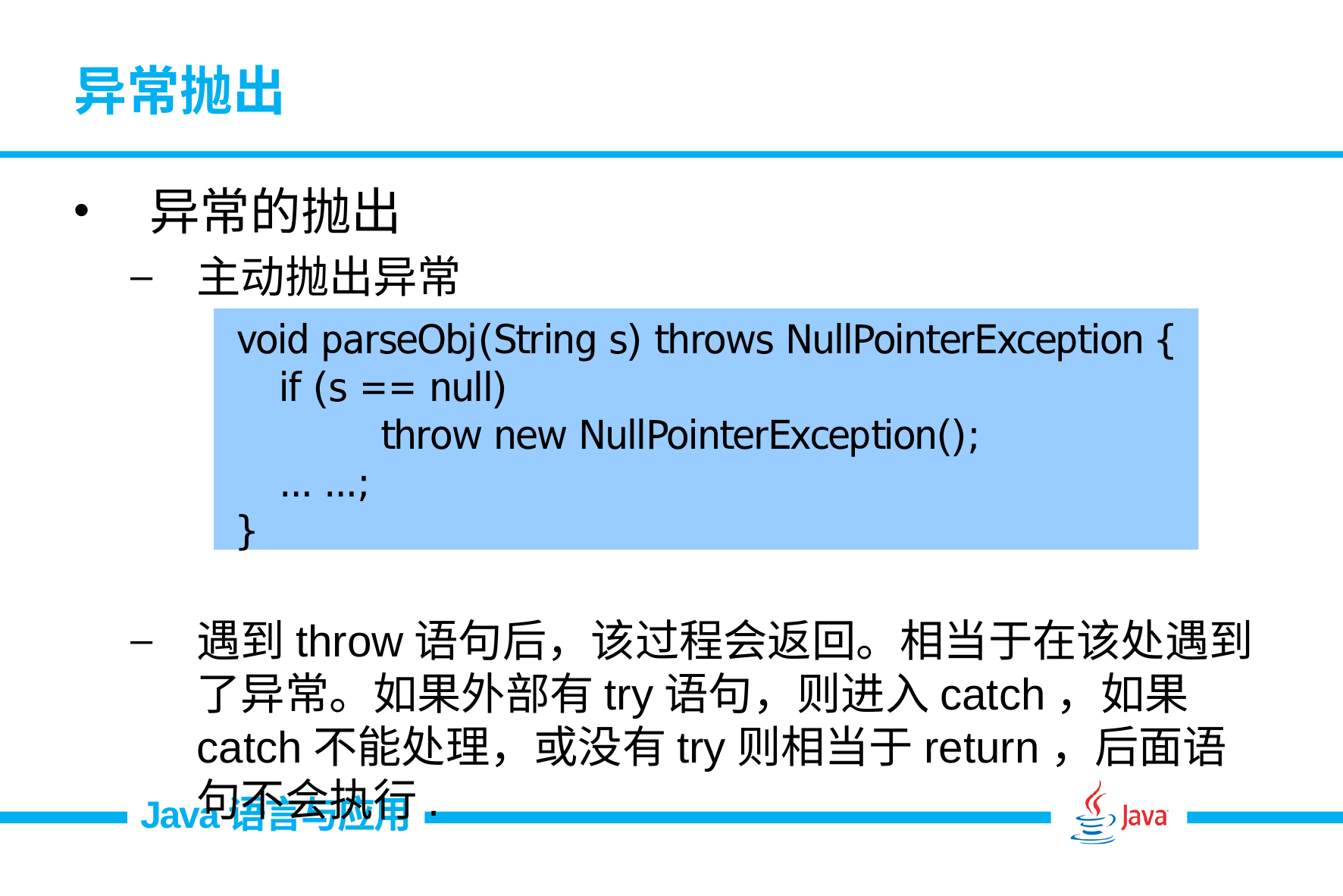

# 异常抛出
异常的抛出
主动抛出异常

遇到throw语句后，该过程会返回。相当于在该处遇到了异常。如果外部有try语句，则进入catch，如果catch不能处理，或没有try则相当于return，后面语句不会执行.
 void parseObj(String s) throws NullPointerException {
   	 if (s == null)
   	 	throw new NullPointerException();
   	 … …;
 }
45